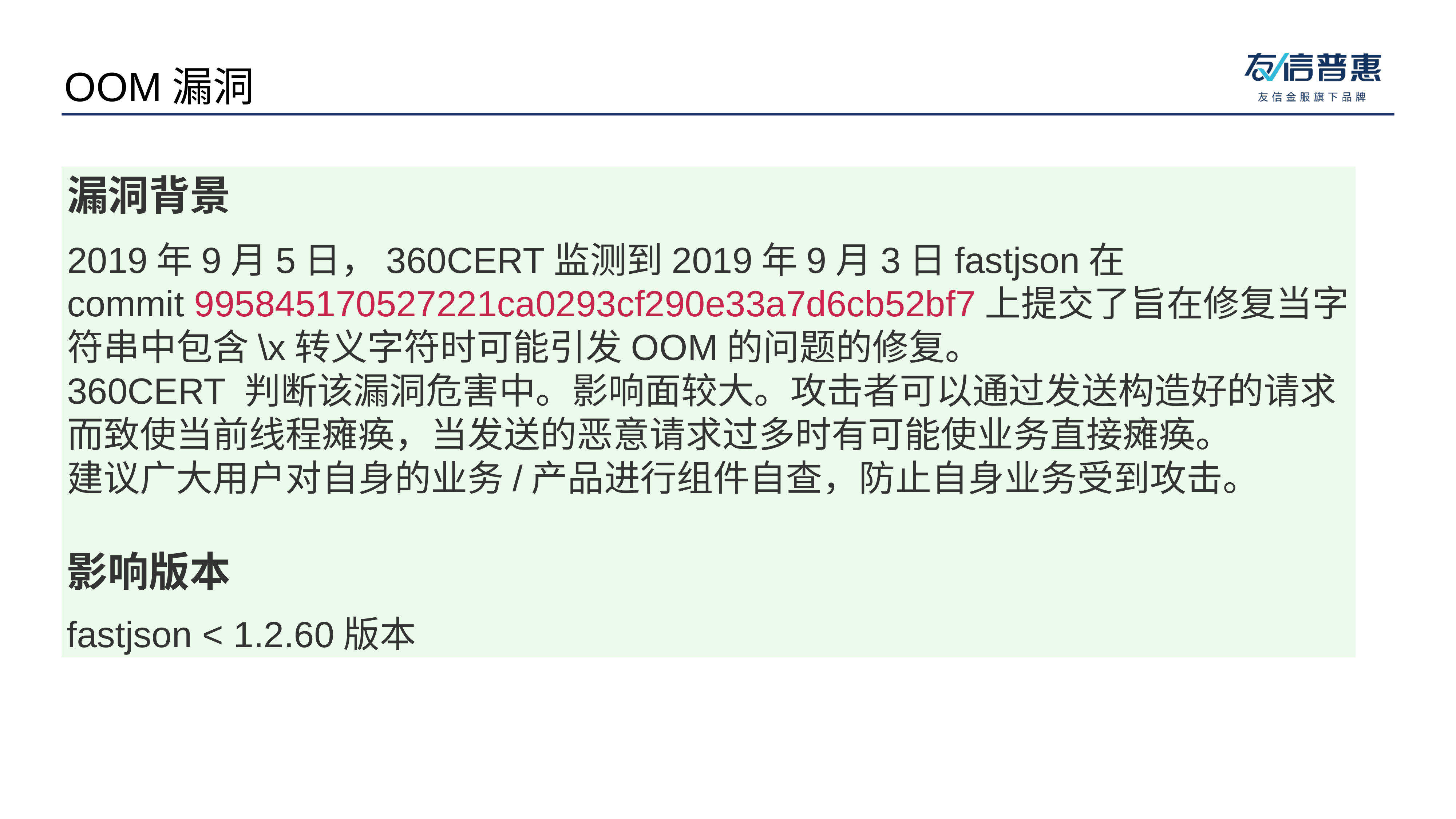

OOM漏洞
漏洞背景

2019年9月5日，360CERT监测到2019年9月3日fastjson在commit 995845170527221ca0293cf290e33a7d6cb52bf7上提交了旨在修复当字符串中包含\x转义字符时可能引发OOM的问题的修复。
360CERT 判断该漏洞危害中。影响面较大。攻击者可以通过发送构造好的请求而致使当前线程瘫痪，当发送的恶意请求过多时有可能使业务直接瘫痪。
建议广大用户对自身的业务/产品进行组件自查，防止自身业务受到攻击。

影响版本

fastjson < 1.2.60版本